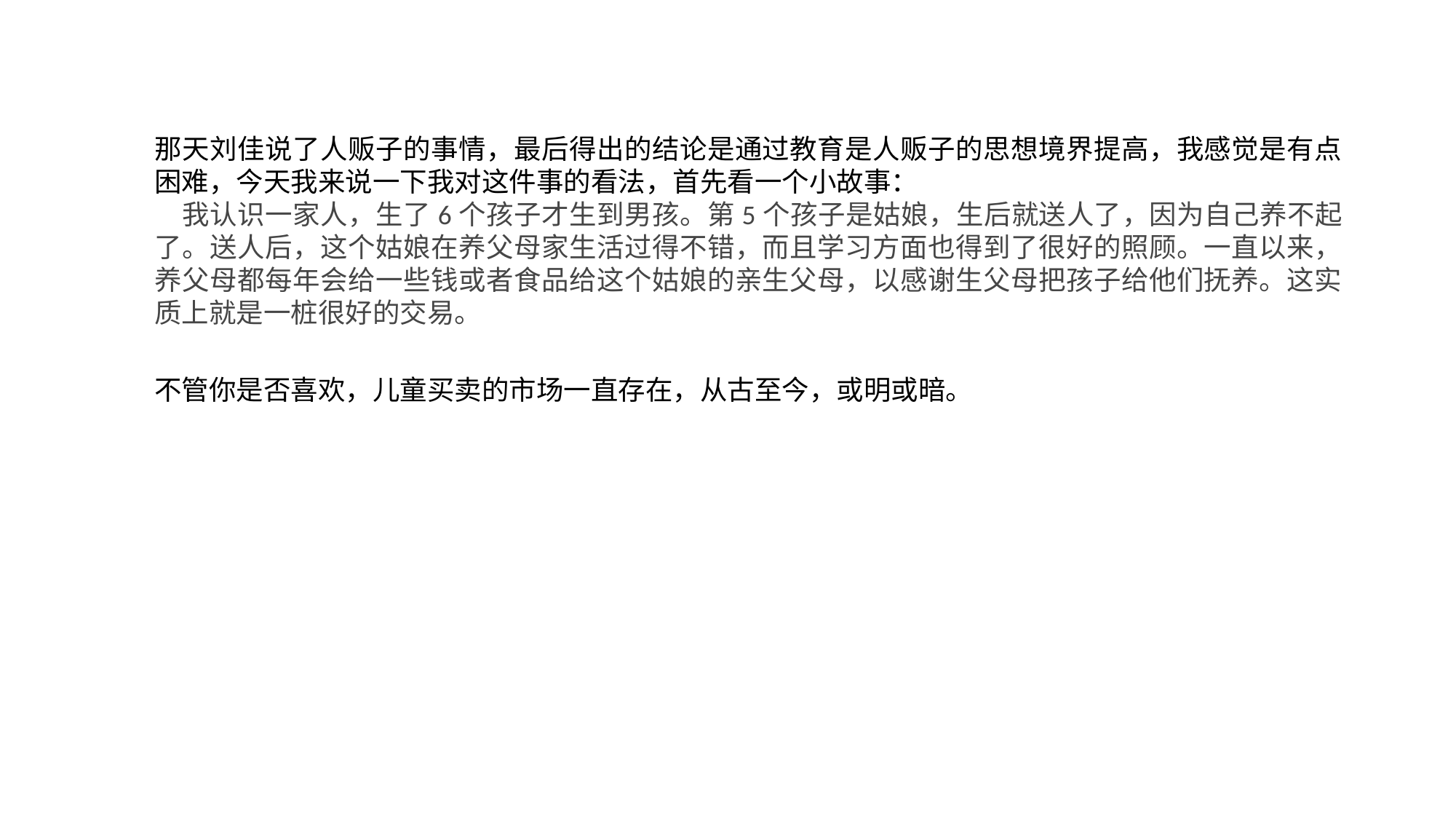

那天刘佳说了人贩子的事情，最后得出的结论是通过教育是人贩子的思想境界提高，我感觉是有点困难，今天我来说一下我对这件事的看法，首先看一个小故事：
　我认识一家人，生了6个孩子才生到男孩。第5个孩子是姑娘，生后就送人了，因为自己养不起了。送人后，这个姑娘在养父母家生活过得不错，而且学习方面也得到了很好的照顾。一直以来，养父母都每年会给一些钱或者食品给这个姑娘的亲生父母，以感谢生父母把孩子给他们抚养。这实质上就是一桩很好的交易。
不管你是否喜欢，儿童买卖的市场一直存在，从古至今，或明或暗。